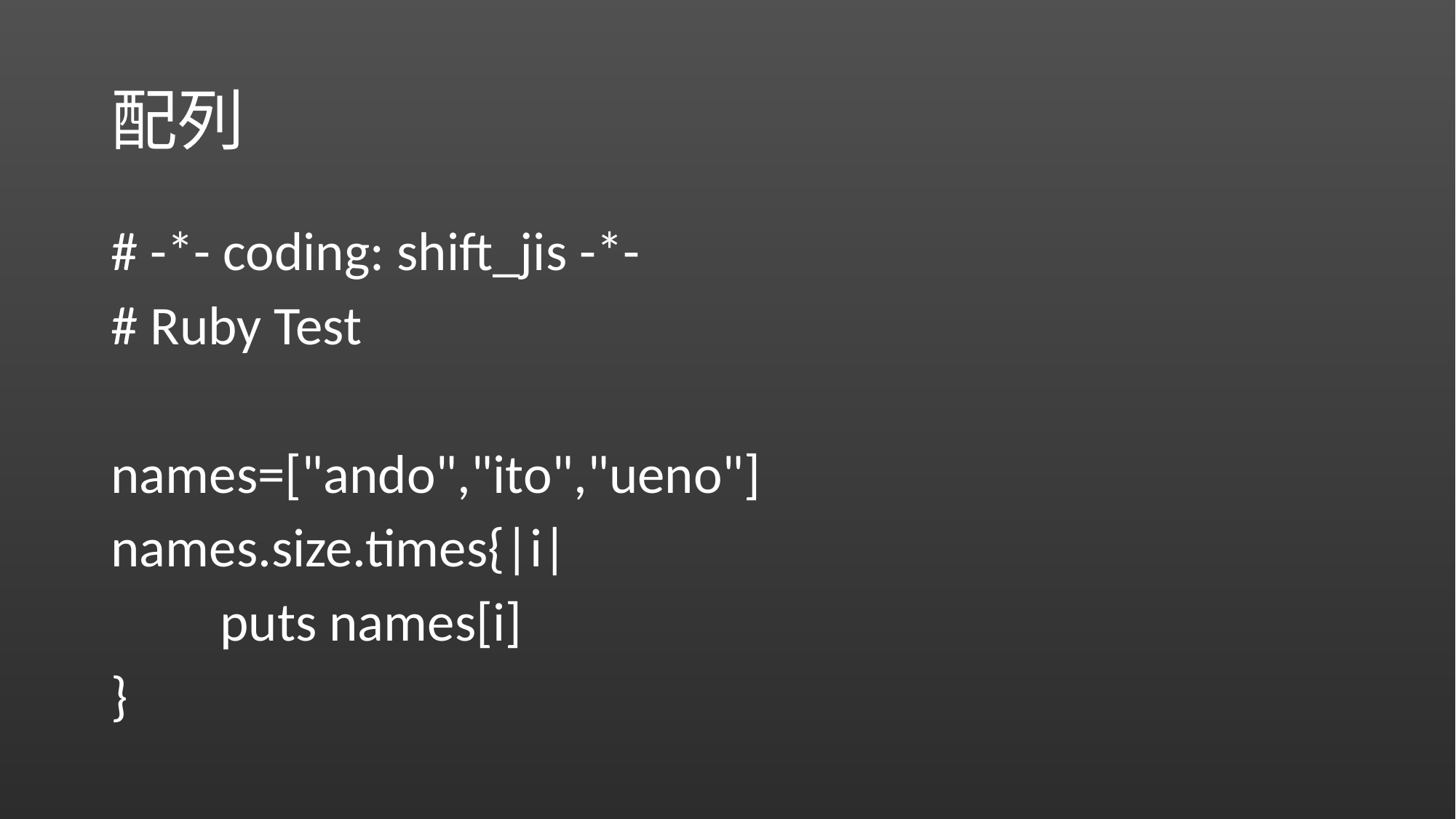

# 配列
# -*- coding: shift_jis -*-
# Ruby Test

names=["ando","ito","ueno"]
names.size.times{|i|
	puts names[i]
}